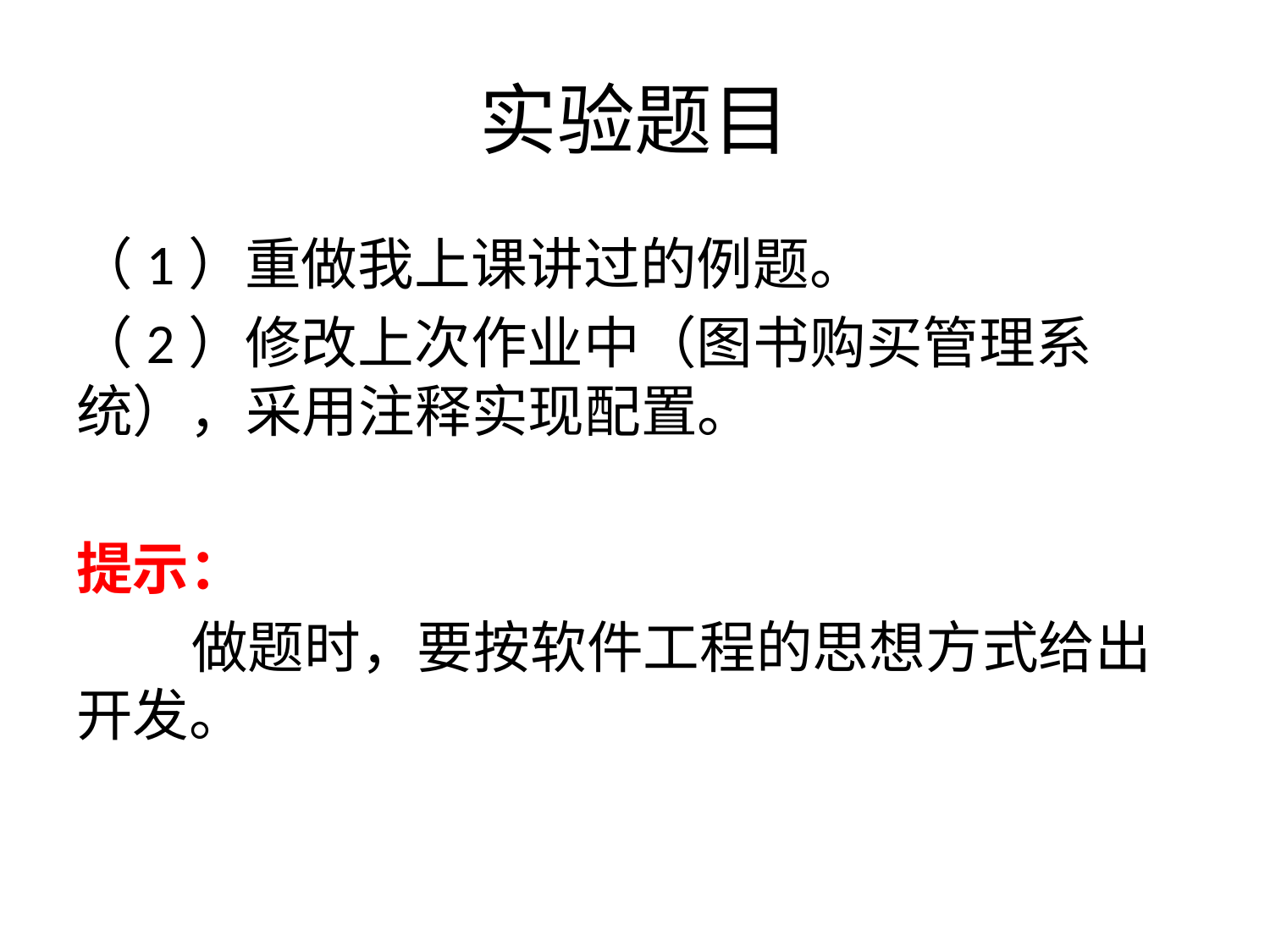

# 实验题目
（1）重做我上课讲过的例题。
（2）修改上次作业中（图书购买管理系统），采用注释实现配置。

提示：
        做题时，要按软件工程的思想方式给出开发。